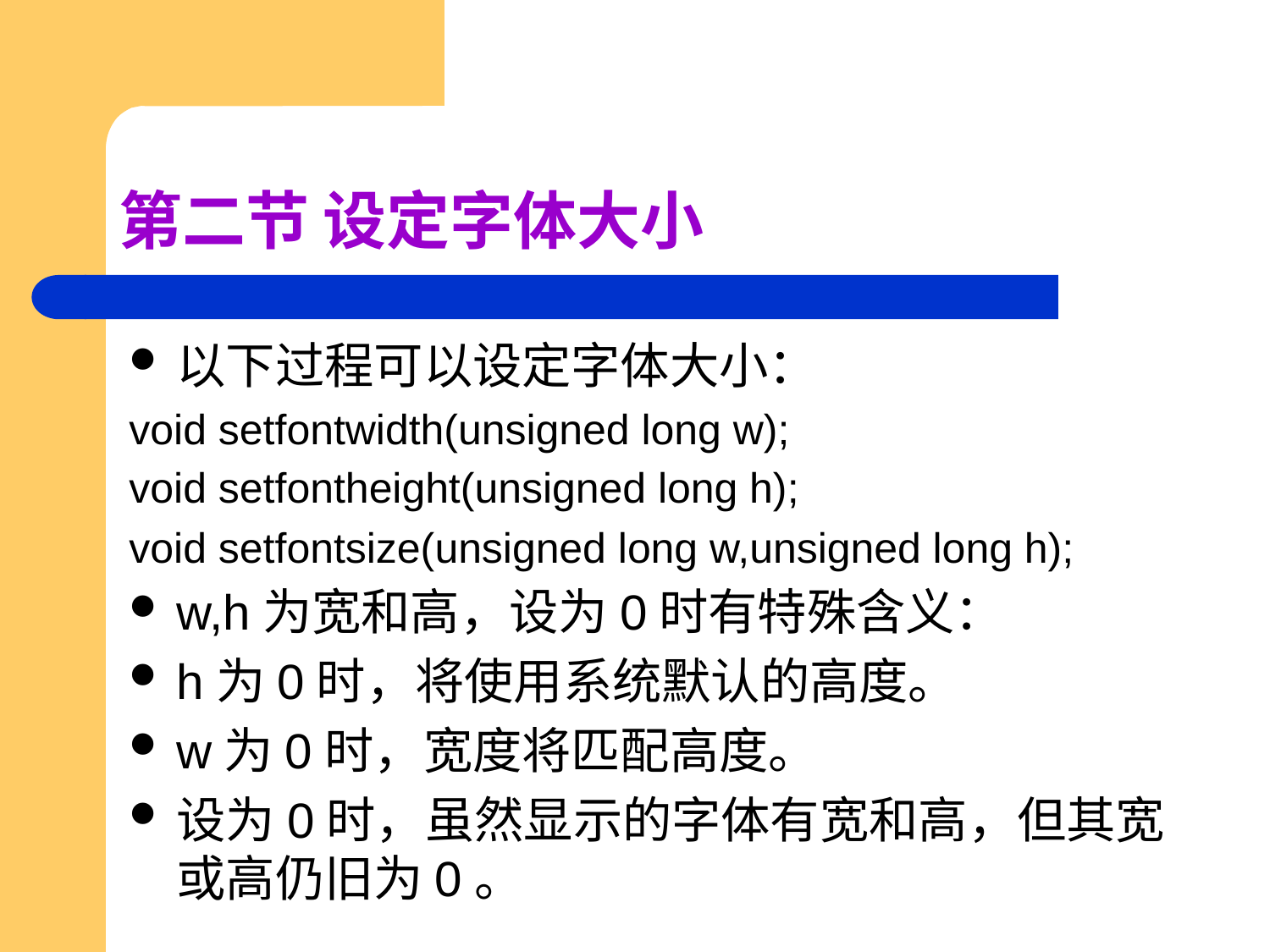

# 第二节 设定字体大小
以下过程可以设定字体大小：
void setfontwidth(unsigned long w);
void setfontheight(unsigned long h);
void setfontsize(unsigned long w,unsigned long h);
w,h为宽和高，设为0时有特殊含义：
h为0时，将使用系统默认的高度。
w为0时，宽度将匹配高度。
设为0时，虽然显示的字体有宽和高，但其宽或高仍旧为0。